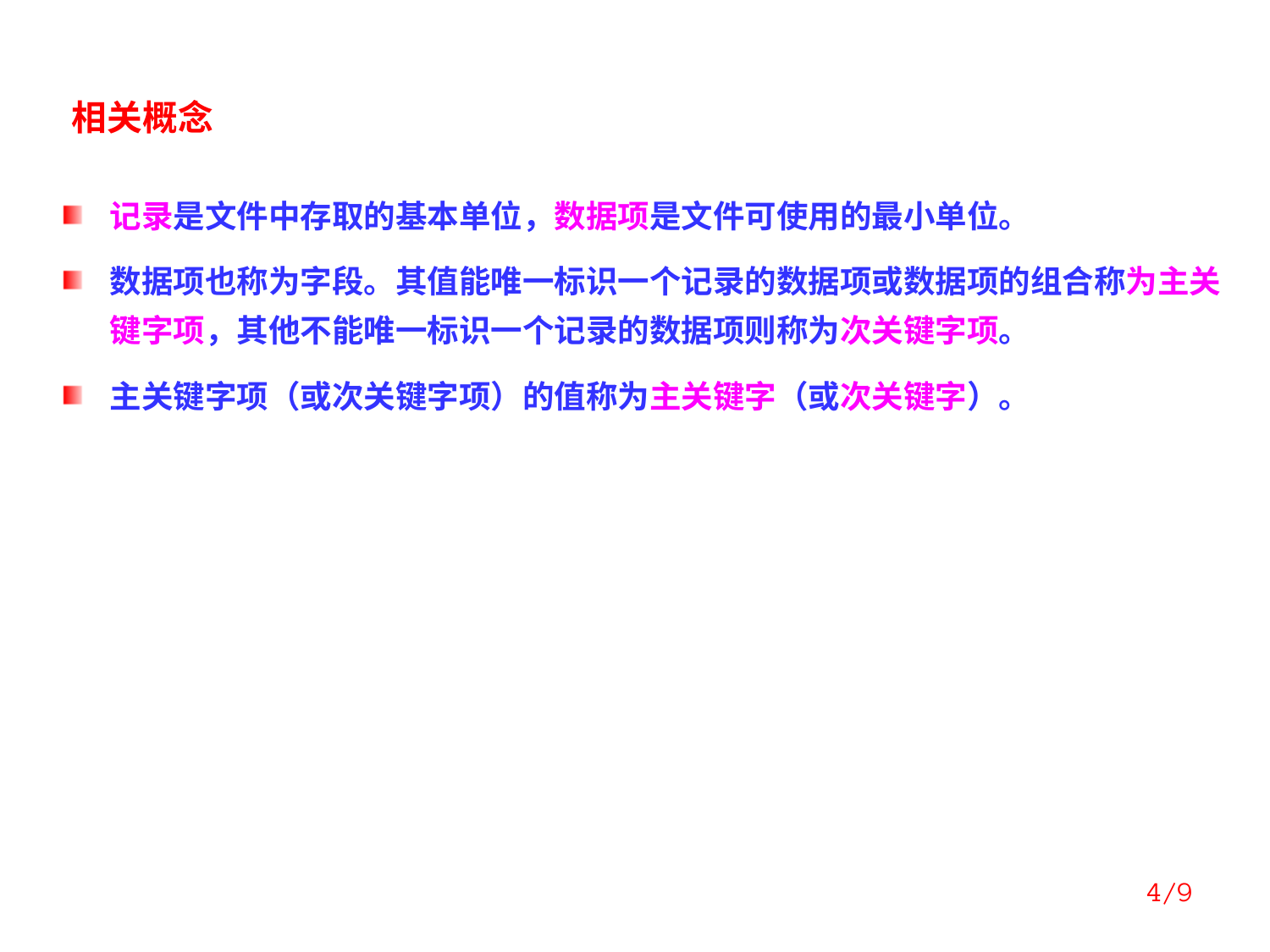

相关概念
记录是文件中存取的基本单位，数据项是文件可使用的最小单位。
数据项也称为字段。其值能唯一标识一个记录的数据项或数据项的组合称为主关键字项，其他不能唯一标识一个记录的数据项则称为次关键字项。
主关键字项（或次关键字项）的值称为主关键字（或次关键字）。
4/9